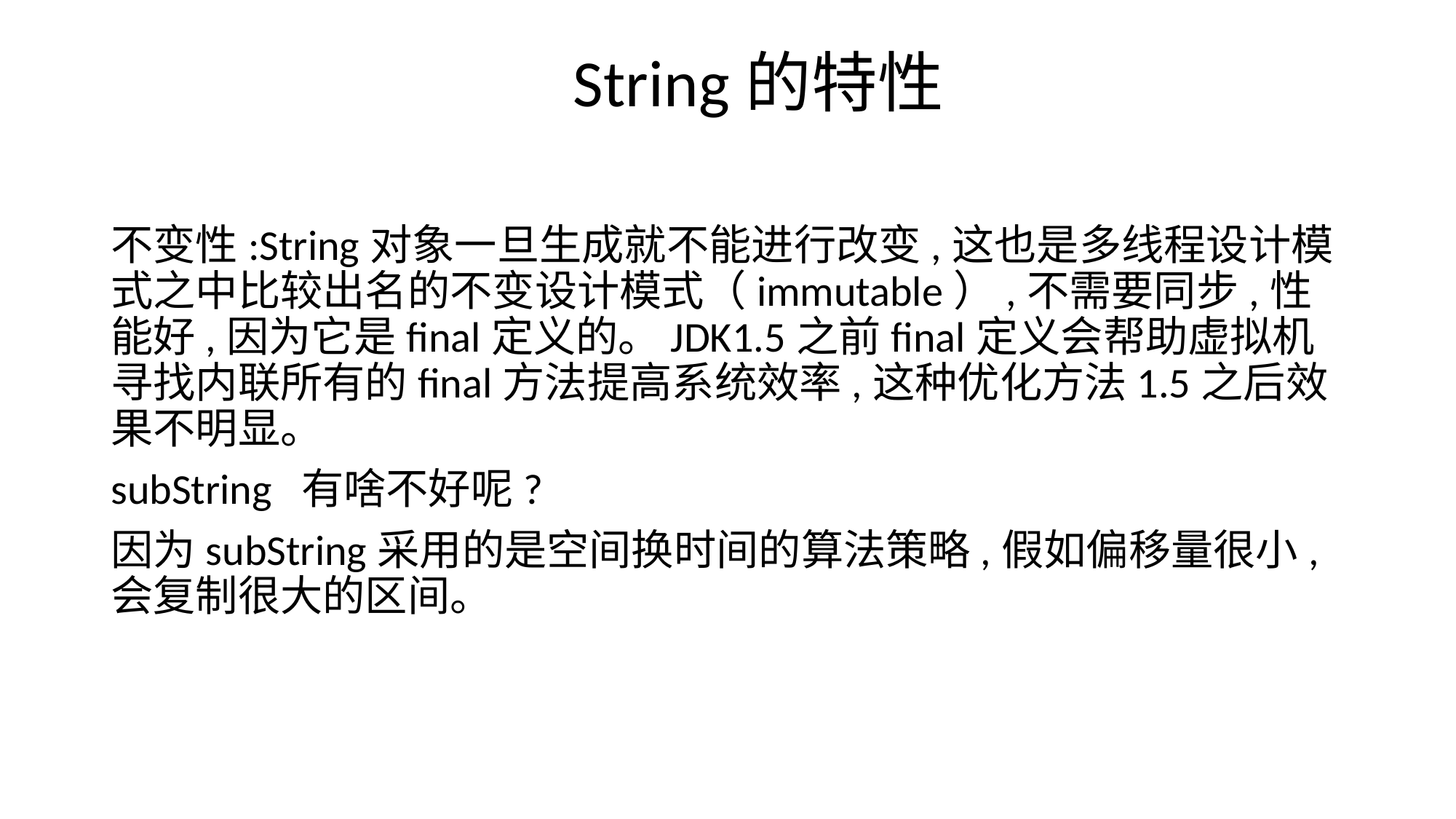

# String的特性
不变性:String对象一旦生成就不能进行改变,这也是多线程设计模式之中比较出名的不变设计模式（immutable）,不需要同步,性能好,因为它是final定义的。JDK1.5之前final定义会帮助虚拟机寻找内联所有的final方法提高系统效率,这种优化方法1.5之后效果不明显。
subString  有啥不好呢?
因为subString采用的是空间换时间的算法策略,假如偏移量很小,会复制很大的区间。